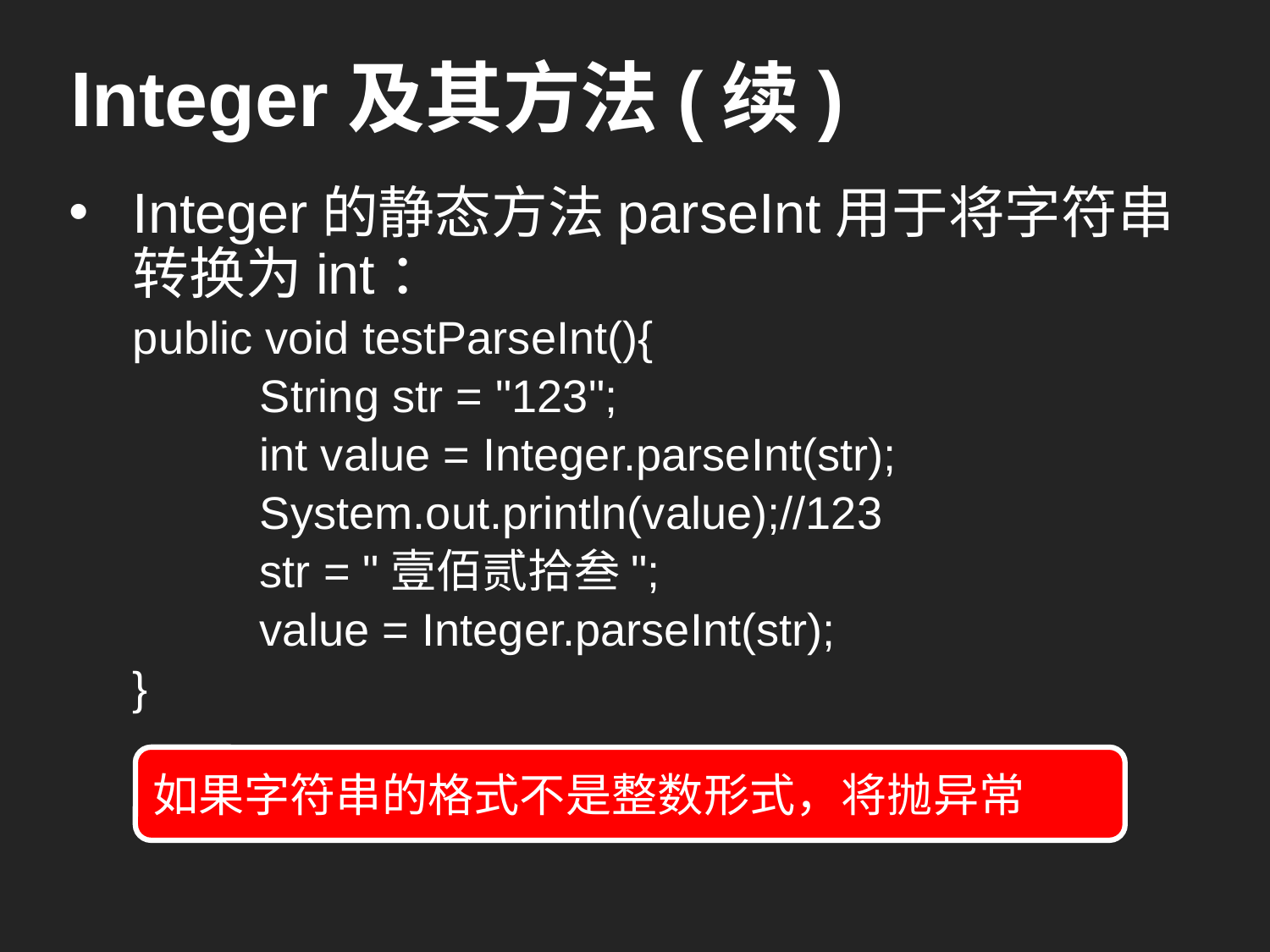

# Integer及其方法(续)
Integer的静态方法parseInt用于将字符串转换为int：
public void testParseInt(){
	String str = "123";
	int value = Integer.parseInt(str);
	System.out.println(value);//123
	str = "壹佰贰拾叁";
	value = Integer.parseInt(str);
}
如果字符串的格式不是整数形式，将抛异常